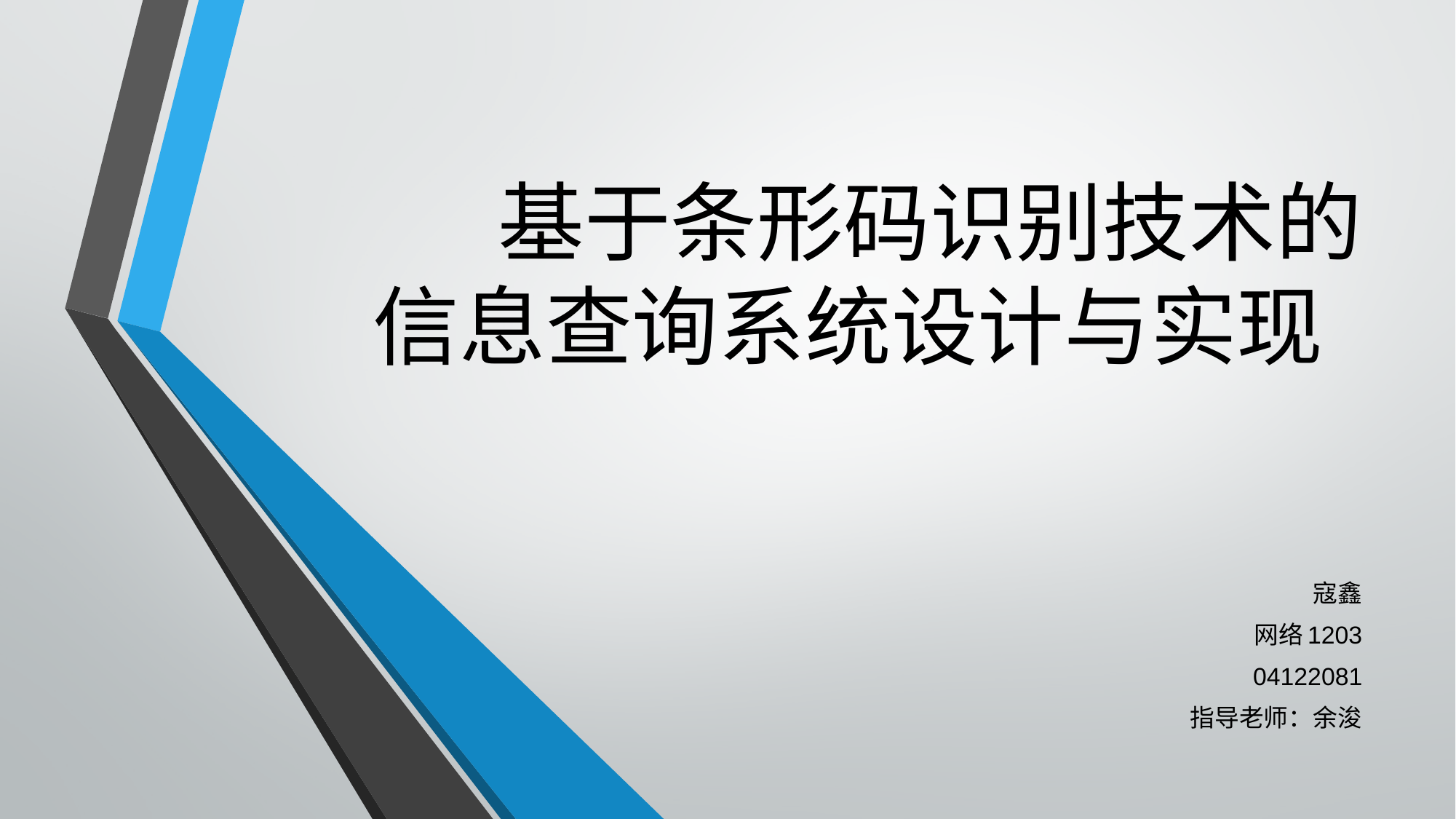

# 基于条形码识别技术的 信息查询系统设计与实现
寇鑫
网络1203
04122081
指导老师：余浚